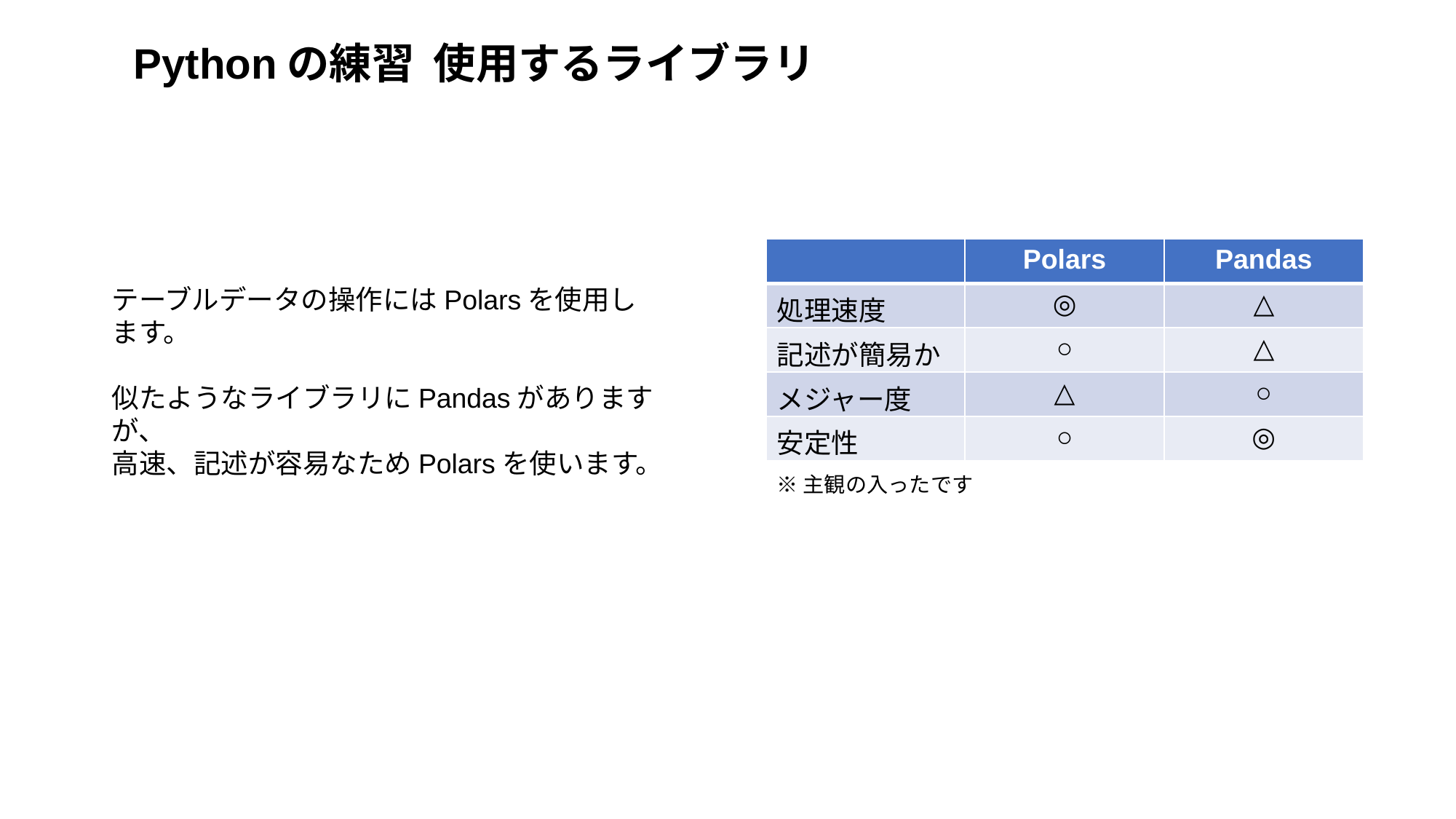

Pythonの練習  使用するライブラリ
|  | Polars | Pandas |
| --- | --- | --- |
| 処理速度 | ◎ | △ |
| 記述が簡易か | ○ | △ |
| メジャー度 | △ | ○ |
| 安定性 | ○ | ◎ |
テーブルデータの操作にはPolarsを使用します。

似たようなライブラリにPandasがありますが、
高速、記述が容易なためPolarsを使います。

※主観の入ったです